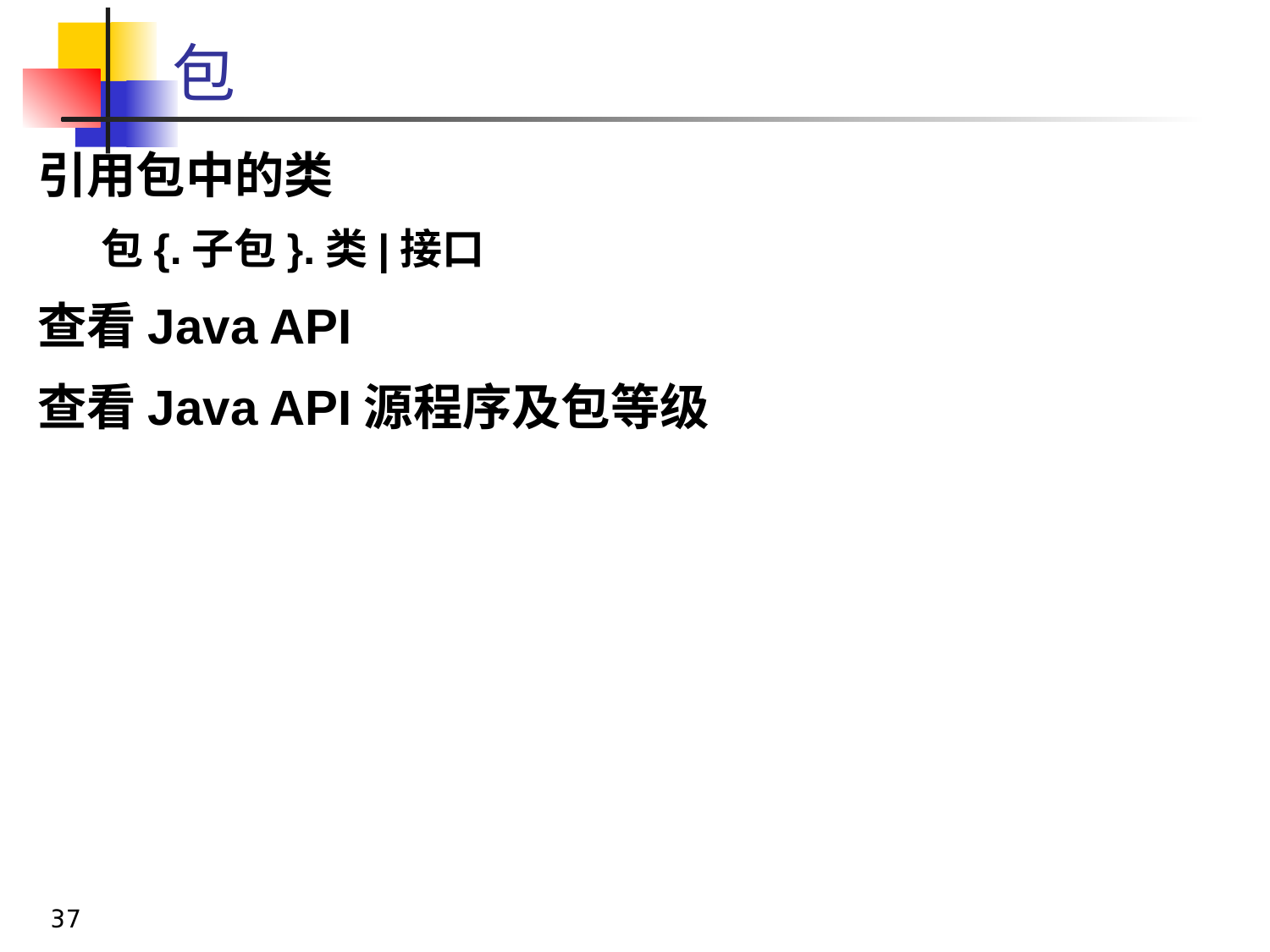

包
引用包中的类
包{.子包}.类|接口
查看Java API
查看Java API源程序及包等级

37